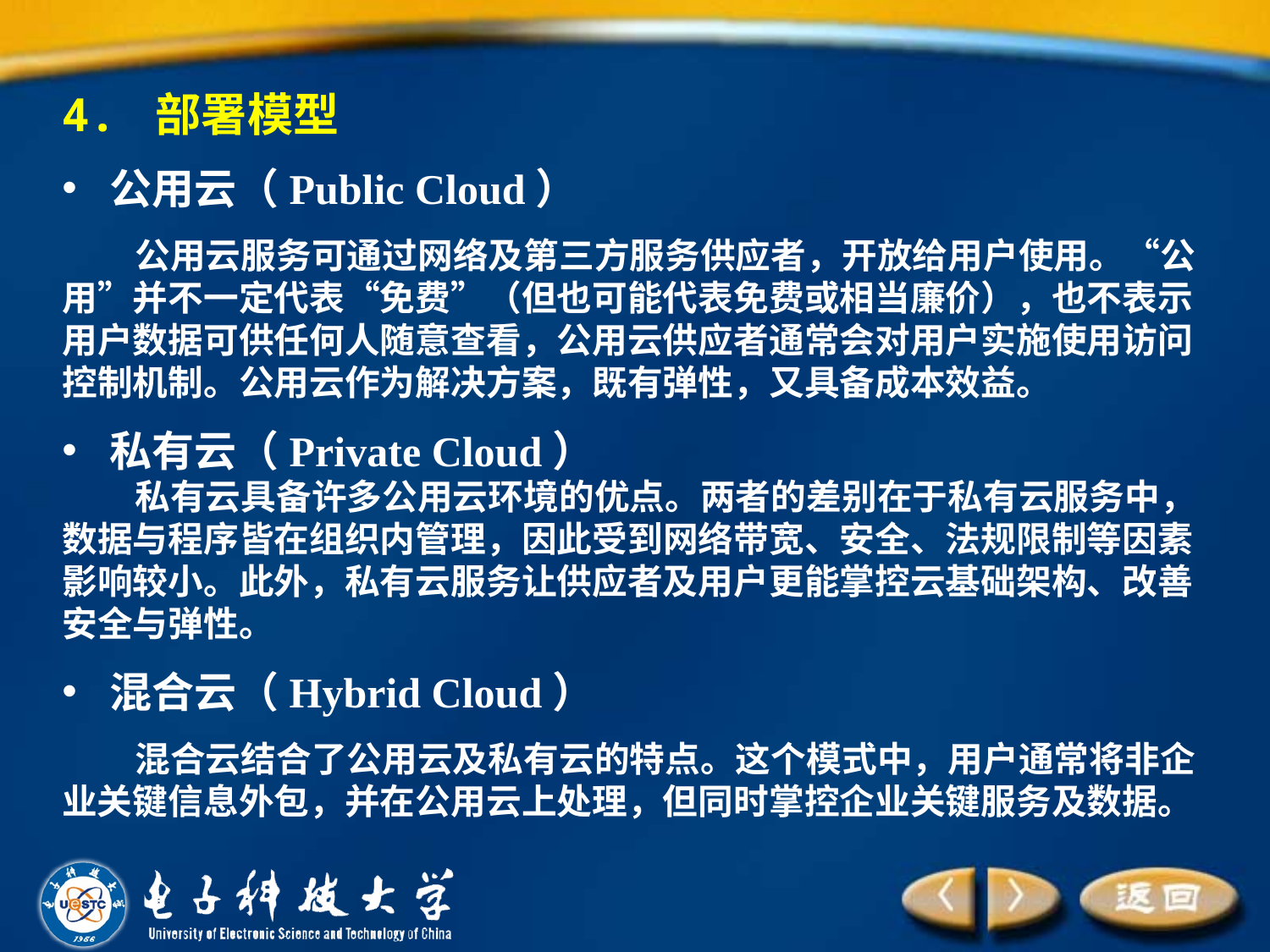

4. 部署模型
公用云（Public Cloud）
        公用云服务可通过网络及第三方服务供应者，开放给用户使用。“公用”并不一定代表“免费”（但也可能代表免费或相当廉价），也不表示用户数据可供任何人随意查看，公用云供应者通常会对用户实施使用访问控制机制。公用云作为解决方案，既有弹性，又具备成本效益。
私有云（Private Cloud）
        私有云具备许多公用云环境的优点。两者的差别在于私有云服务中，数据与程序皆在组织内管理，因此受到网络带宽、安全、法规限制等因素影响较小。此外，私有云服务让供应者及用户更能掌控云基础架构、改善安全与弹性。
混合云（Hybrid Cloud）
        混合云结合了公用云及私有云的特点。这个模式中，用户通常将非企业关键信息外包，并在公用云上处理，但同时掌控企业关键服务及数据。